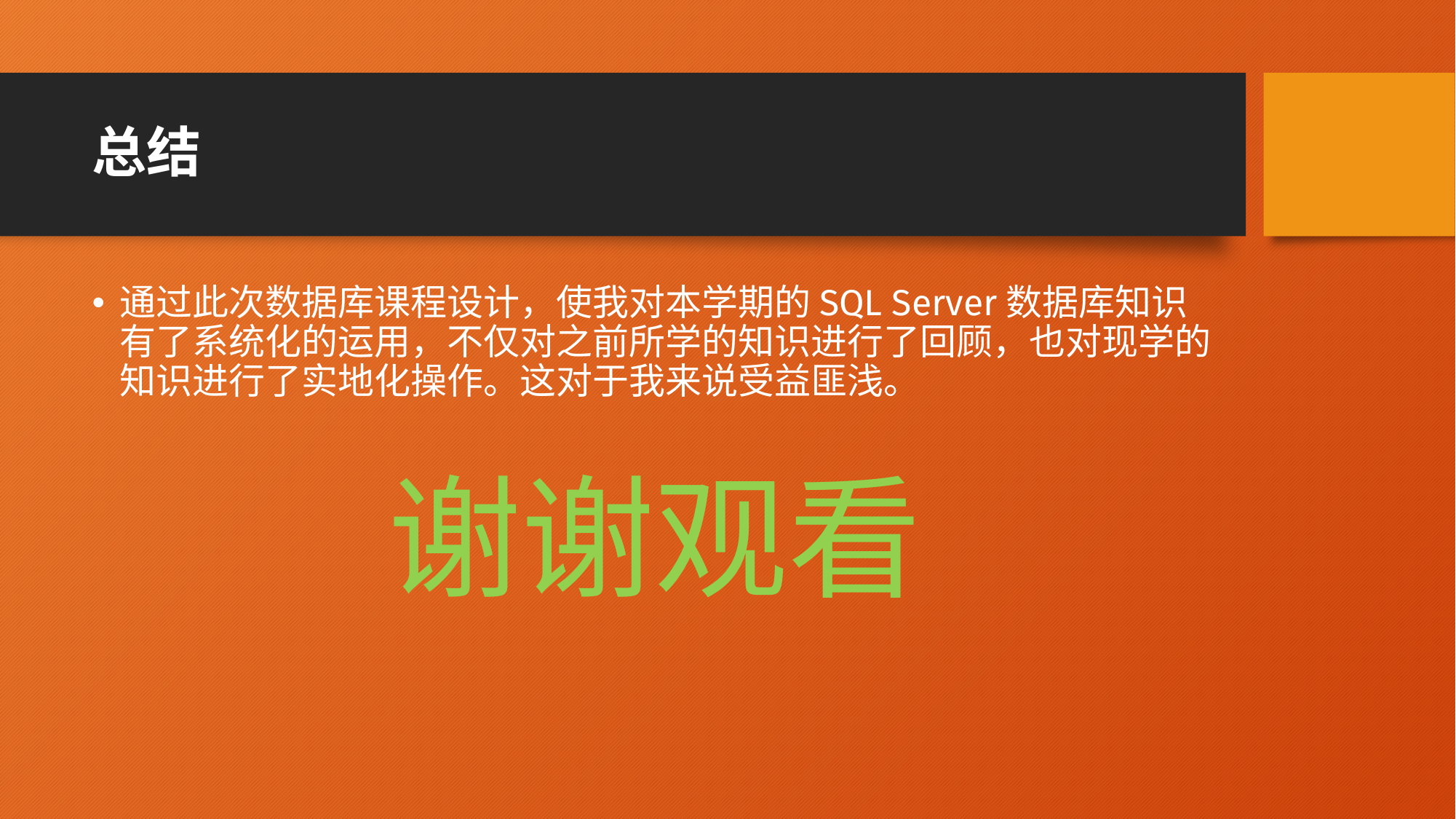

# 总结
通过此次数据库课程设计，使我对本学期的SQL Server数据库知识有了系统化的运用，不仅对之前所学的知识进行了回顾，也对现学的知识进行了实地化操作。这对于我来说受益匪浅。

谢谢观看